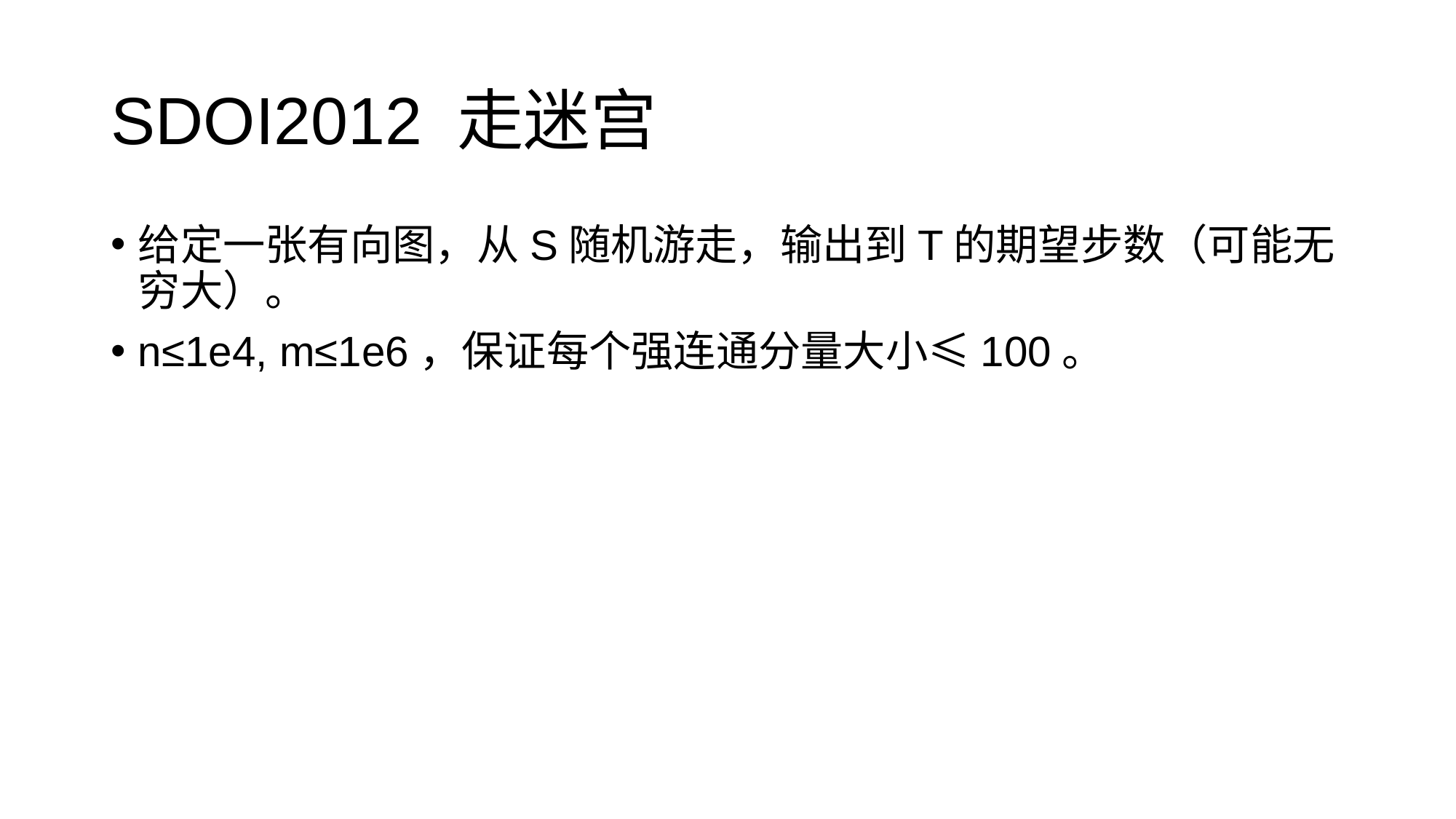

# SDOI2012 走迷宫
给定一张有向图，从S随机游走，输出到T的期望步数（可能无穷大）。
n≤1e4, m≤1e6，保证每个强连通分量大小≤100。